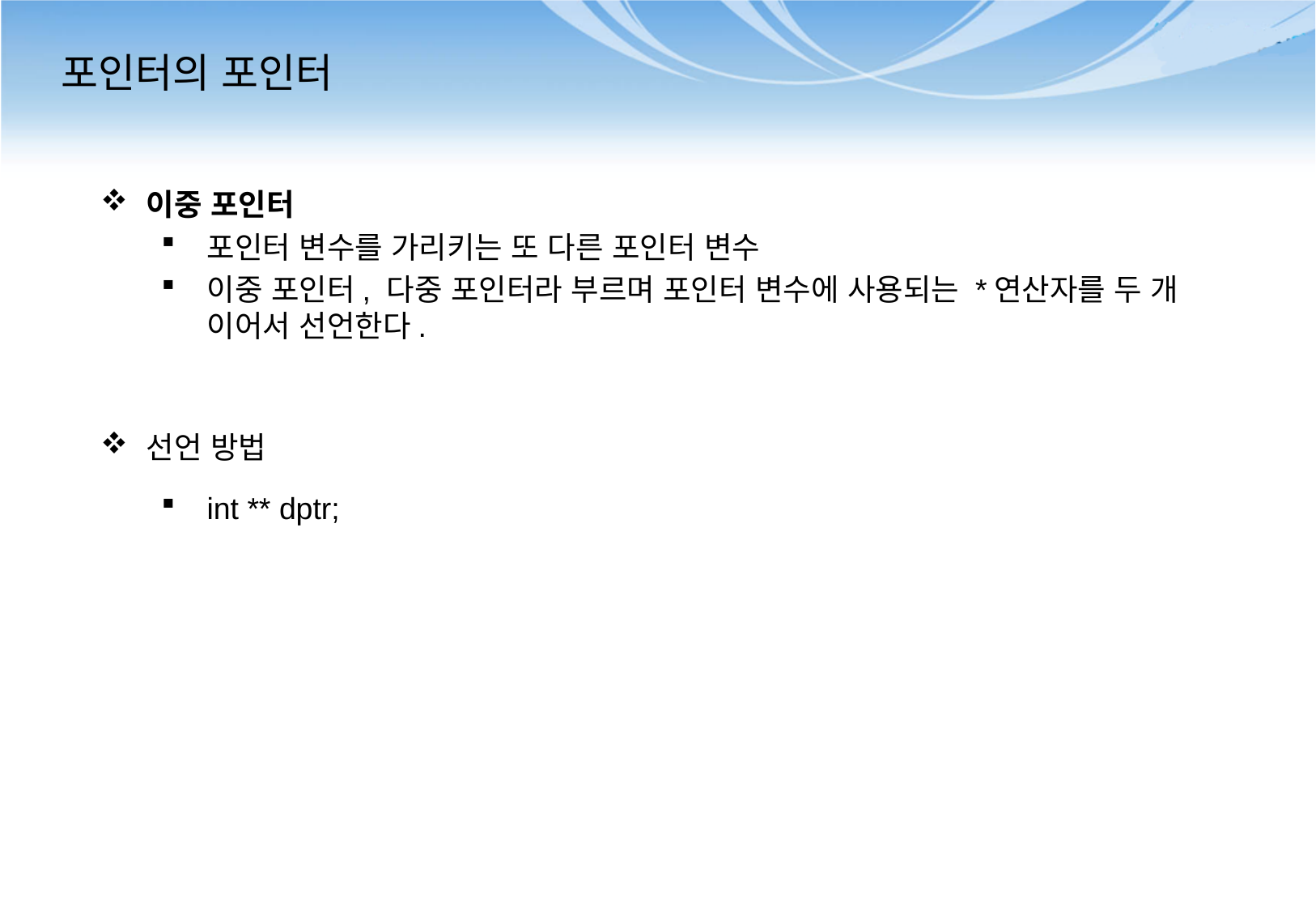

# 포인터의 포인터
이중 포인터
포인터 변수를 가리키는 또 다른 포인터 변수
이중 포인터, 다중 포인터라 부르며 포인터 변수에 사용되는 *연산자를 두 개 이어서 선언한다.

선언 방법
int ** dptr;